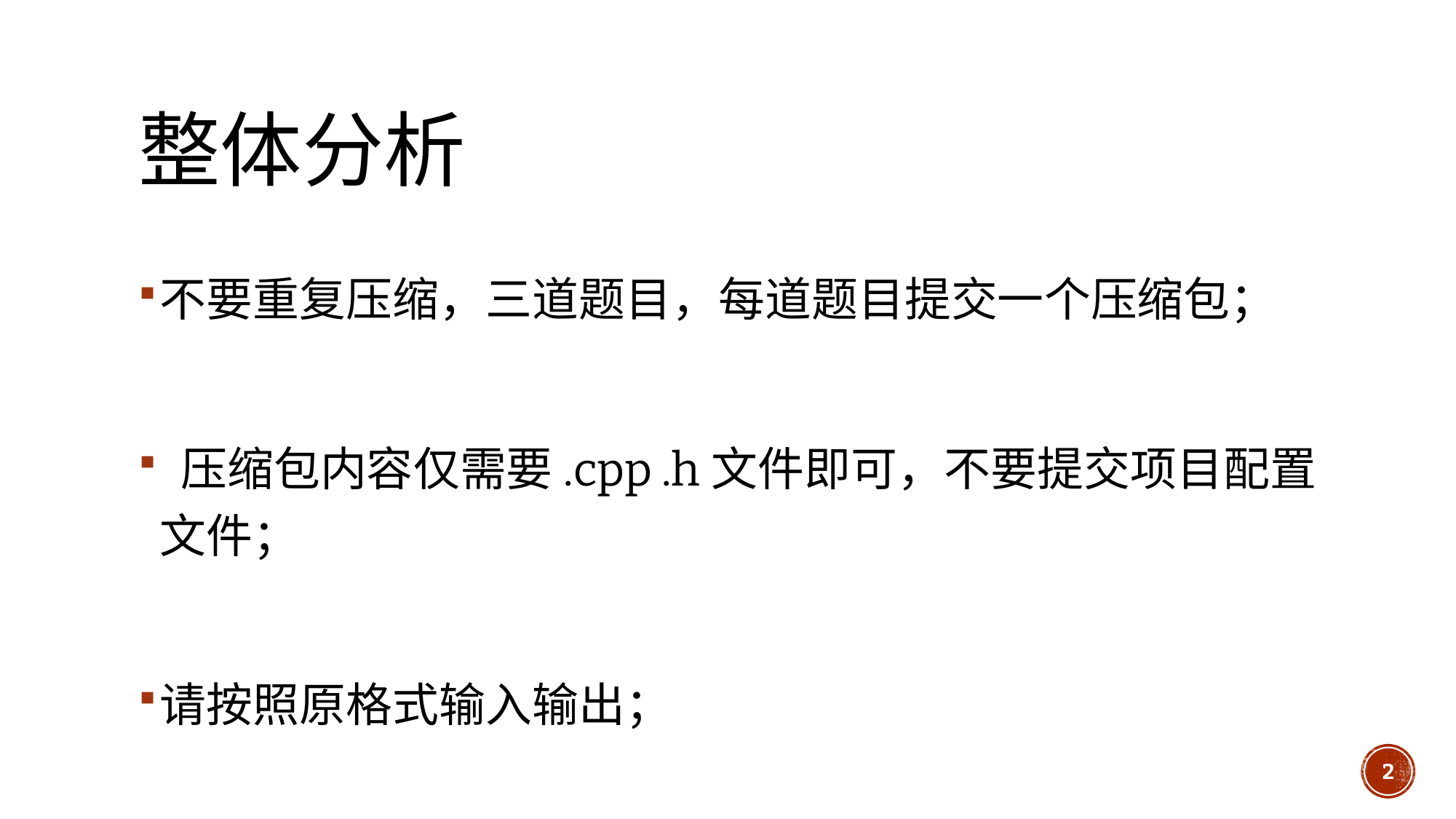

# 整体分析
不要重复压缩，三道题目，每道题目提交一个压缩包；

 压缩包内容仅需要.cpp .h文件即可，不要提交项目配置文件；

请按照原格式输入输出；

2